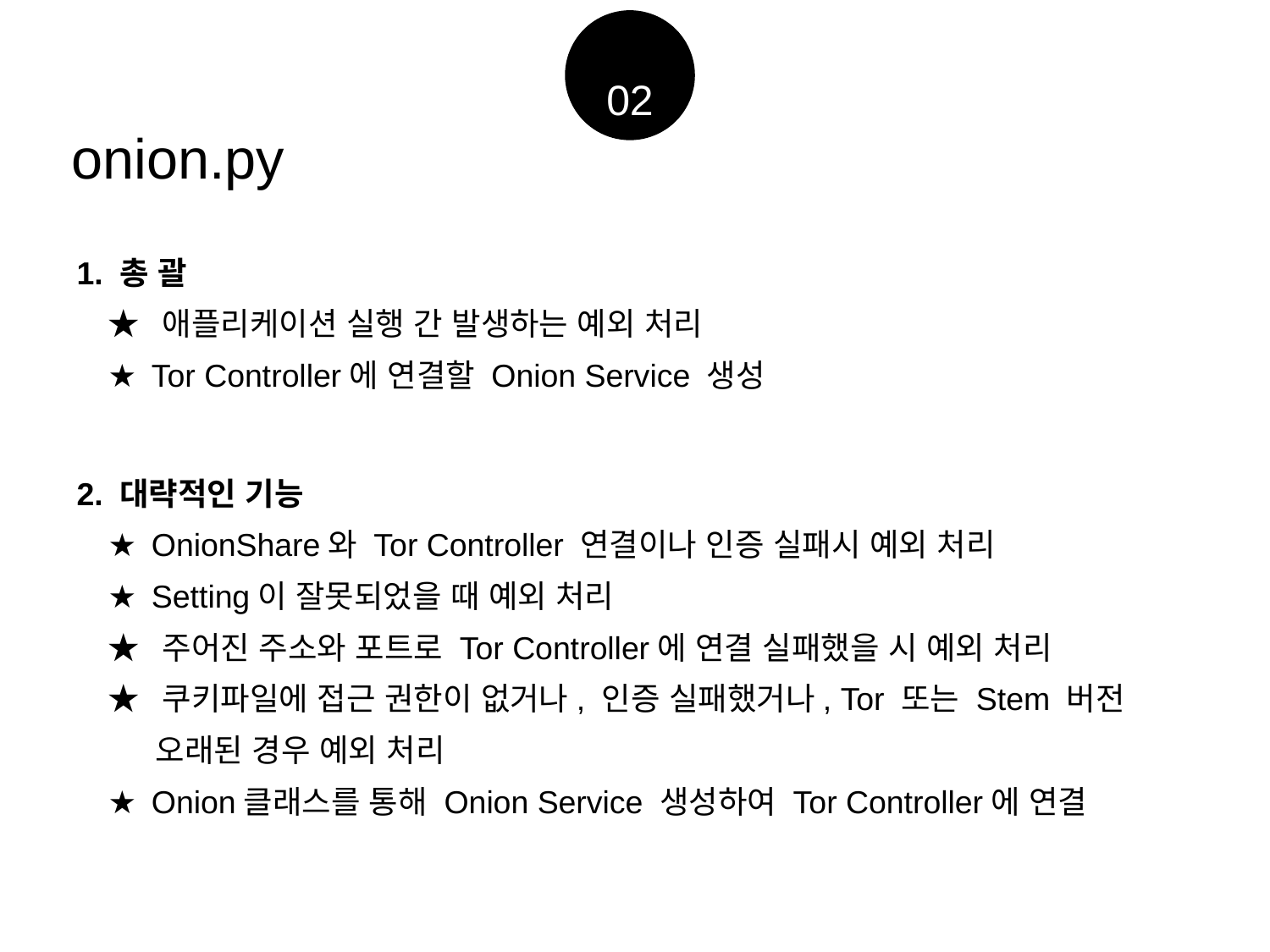

02
onion.py
1. 총 괄
     ★  애플리케이션 실행 간 발생하는 예외 처리
     ★  Tor Controller에 연결할 Onion Service 생성

2. 대략적인 기능
     ★  OnionShare와 Tor Controller 연결이나 인증 실패시 예외 처리
     ★  Setting이 잘못되었을 때 예외 처리
     ★  주어진 주소와 포트로 Tor Controller에 연결 실패했을 시 예외 처리
     ★  쿠키파일에 접근 권한이 없거나, 인증 실패했거나, Tor 또는 Stem 버전
        오래된 경우 예외 처리
     ★  Onion클래스를 통해 Onion Service 생성하여 Tor Controller에 연결